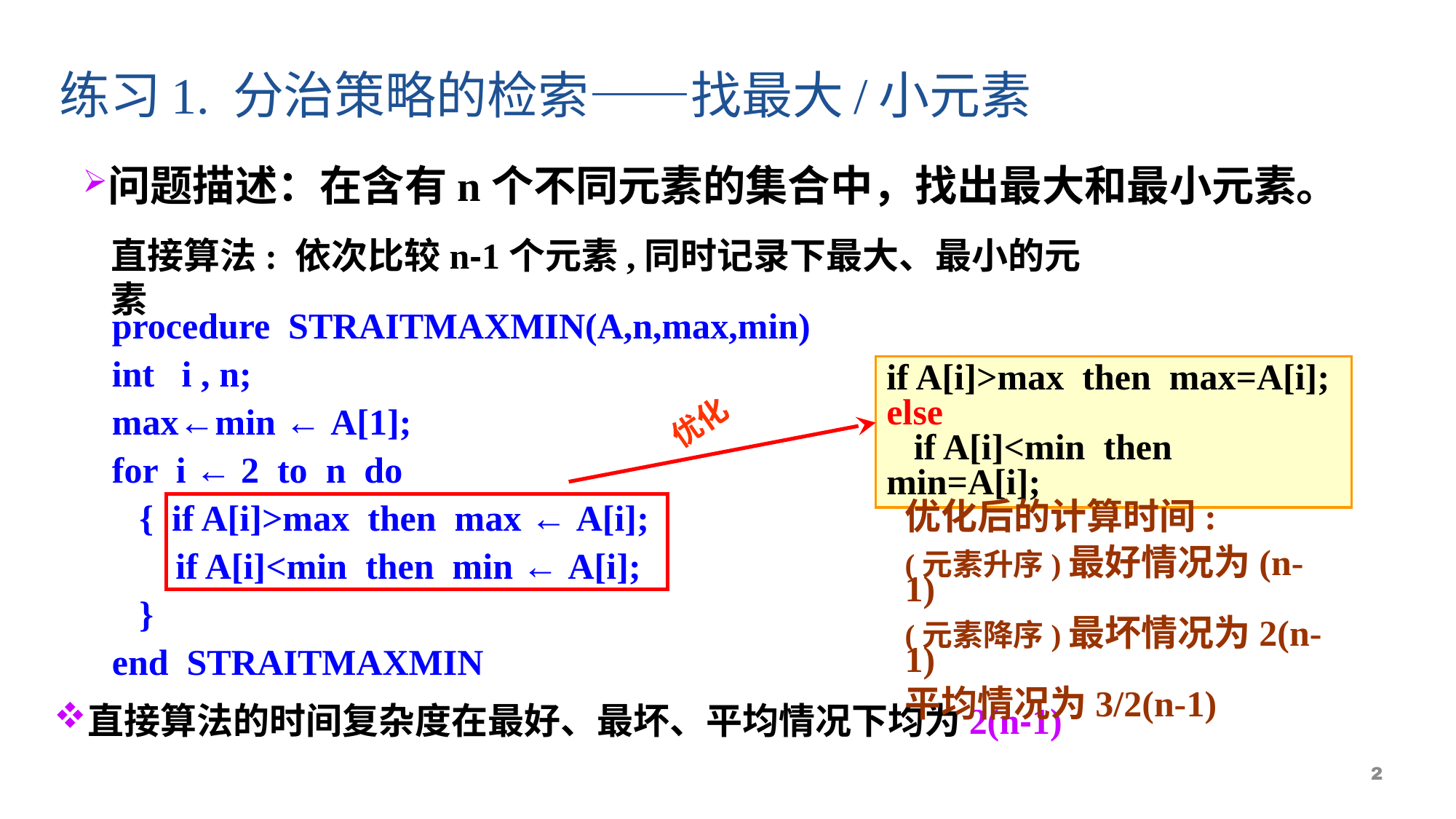

练习1. 分治策略的检索——找最大/小元素
问题描述：在含有n个不同元素的集合中，找出最大和最小元素。
直接算法: 依次比较n-1个元素,同时记录下最大、最小的元素
procedure  STRAITMAXMIN(A,n,max,min)
int   i , n;
max←min ← A[1];
for  i ← 2  to  n  do
   {  if A[i]>max  then  max ← A[i];
       if A[i]<min  then  min ← A[i];
   }
end  STRAITMAXMIN
if A[i]>max  then  max=A[i];
else
   if A[i]<min  then  min=A[i];
优化

优化后的计算时间:
(元素升序)最好情况为(n-1)
(元素降序)最坏情况为2(n-1)
平均情况为3/2(n-1)
直接算法的时间复杂度在最好、最坏、平均情况下均为2(n-1)
2